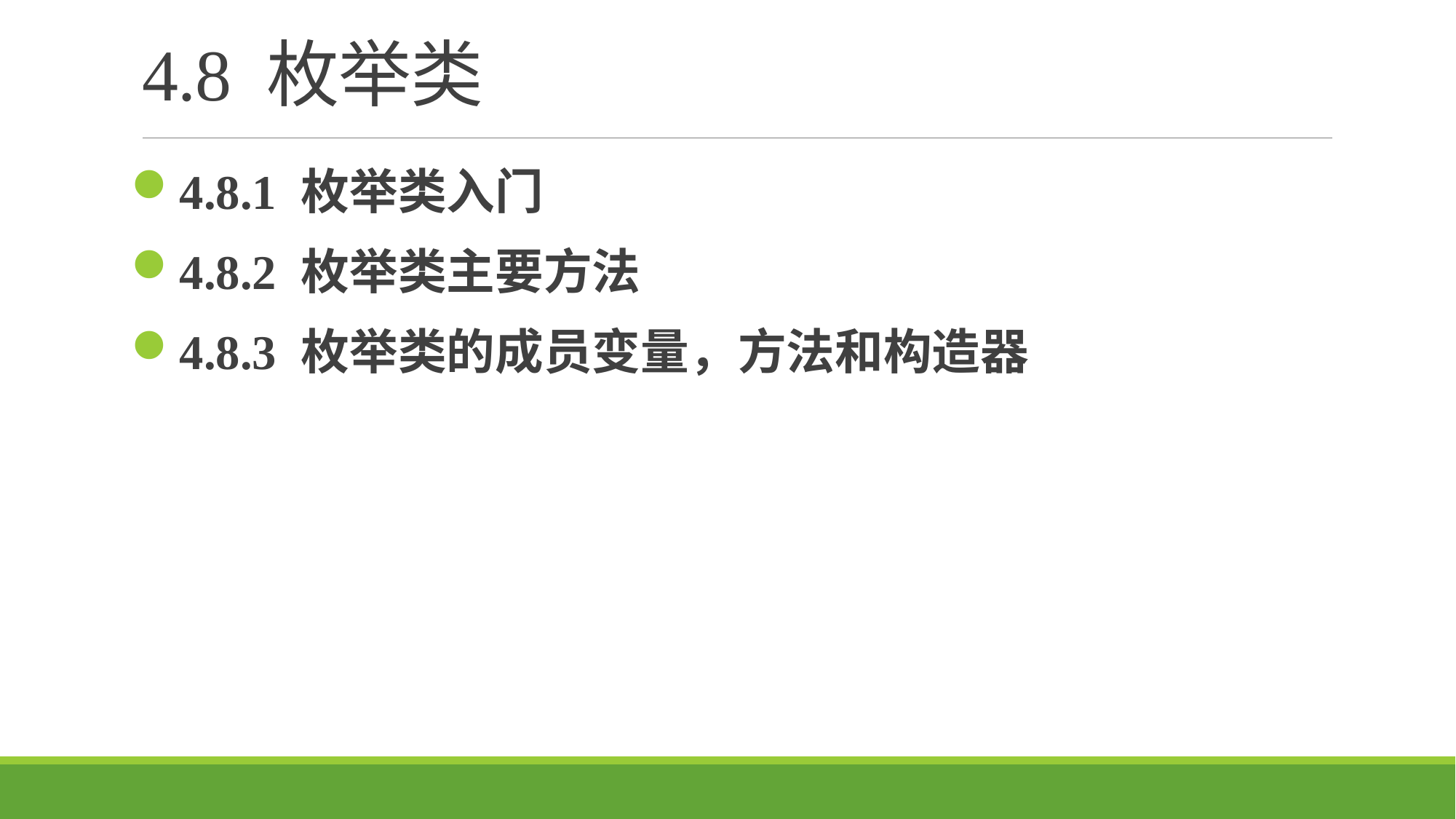

# 4.8 枚举类
4.8.1 枚举类入门
4.8.2 枚举类主要方法
4.8.3 枚举类的成员变量，方法和构造器